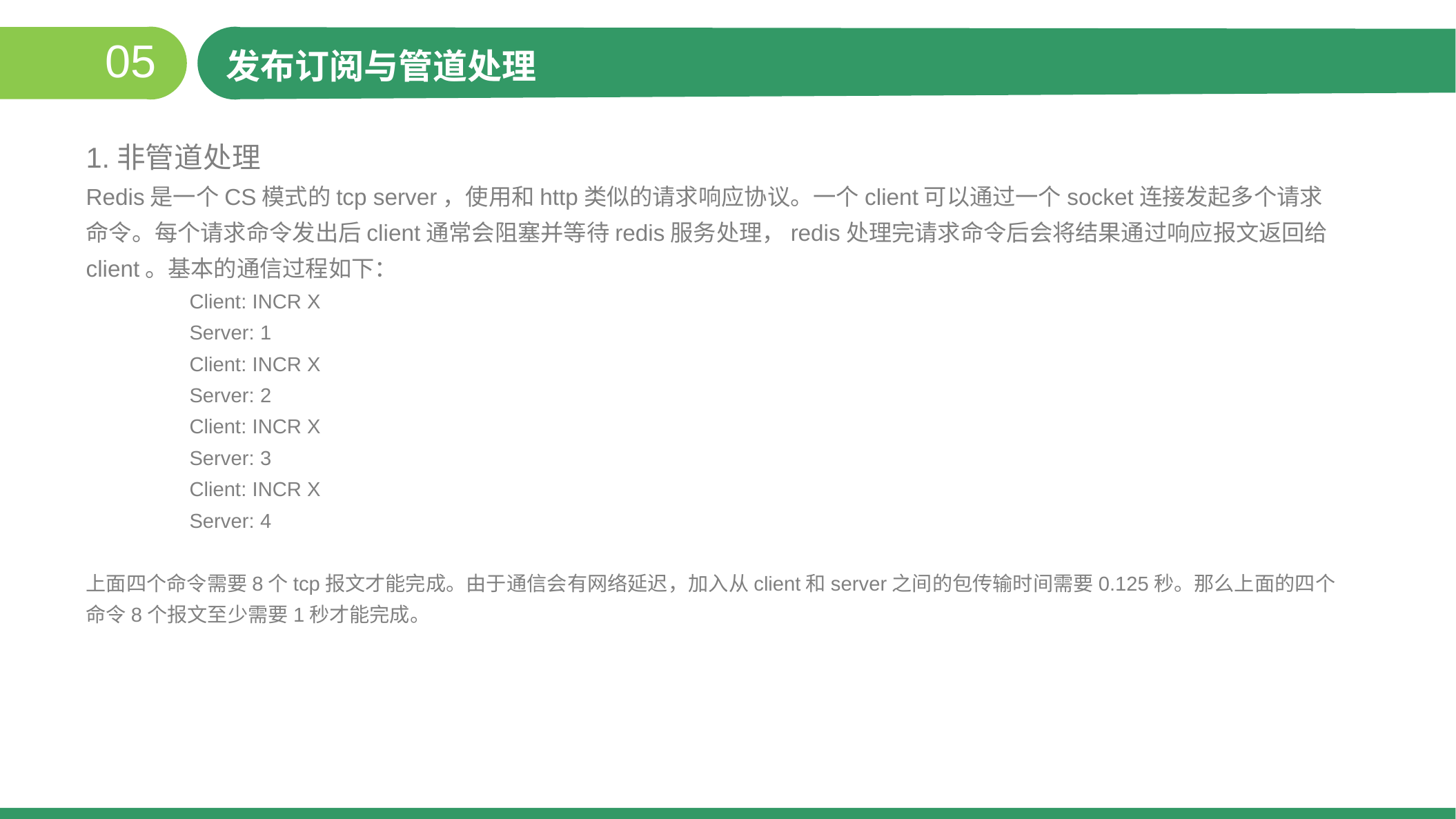

05

发布订阅与管道处理

1.非管道处理
Redis是一个CS模式的tcp server，使用和http类似的请求响应协议。一个client可以通过一个socket连接发起多个请求命令。每个请求命令发出后client通常会阻塞并等待redis服务处理，redis处理完请求命令后会将结果通过响应报文返回给client。基本的通信过程如下：
	Client: INCR X
	Server: 1
	Client: INCR X
	Server: 2
	Client: INCR X
	Server: 3
	Client: INCR X
	Server: 4

上面四个命令需要8个tcp报文才能完成。由于通信会有网络延迟，加入从client和server之间的包传输时间需要0.125秒。那么上面的四个命令8个报文至少需要1秒才能完成。